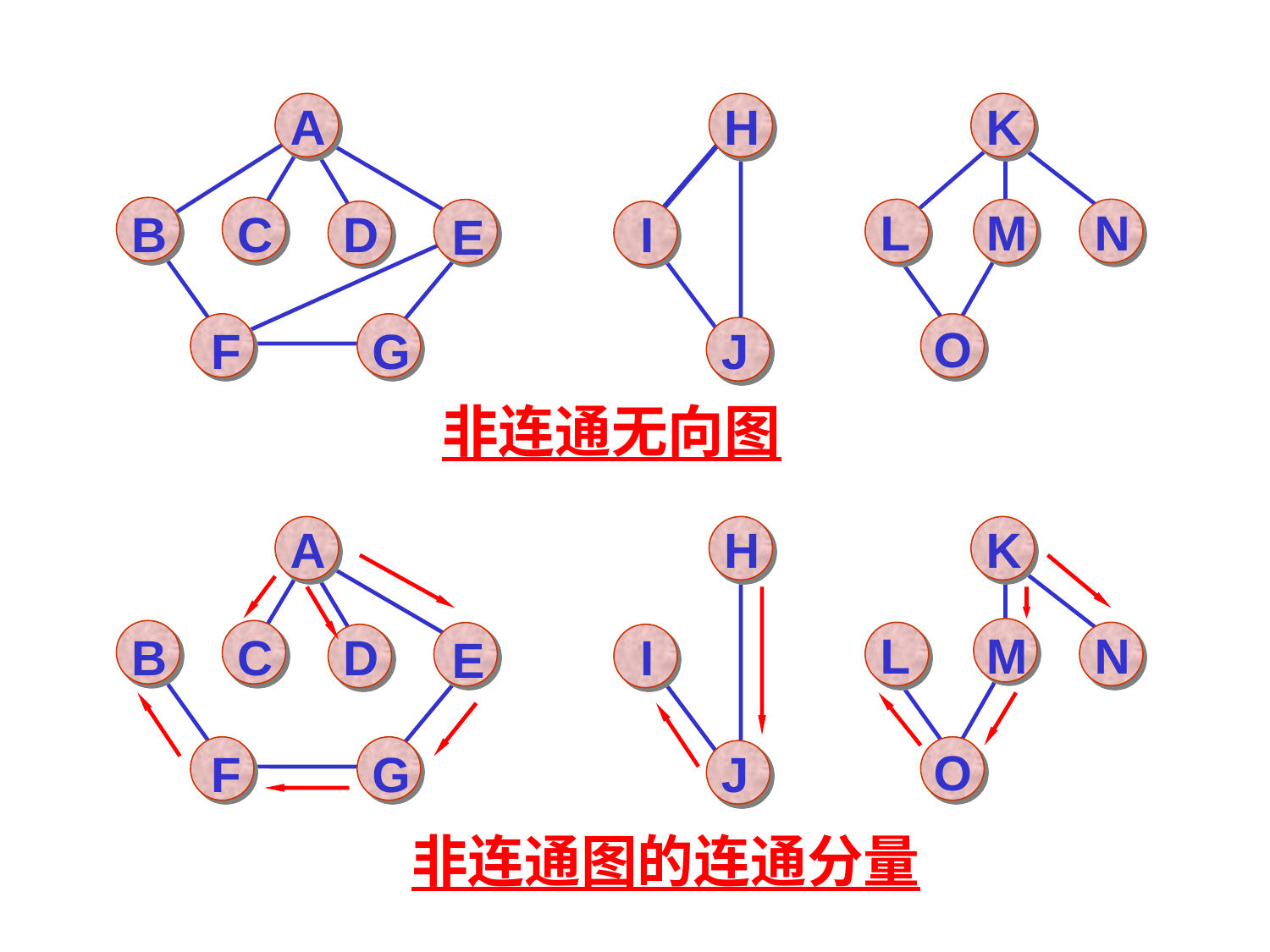

A
H
K

L
M
N

B

C
D
I

E

O

F

G
J

非连通无向图
A
H
K

L

M
N

B

C
D
I

E

O

F

G
J

非连通图的连通分量
79